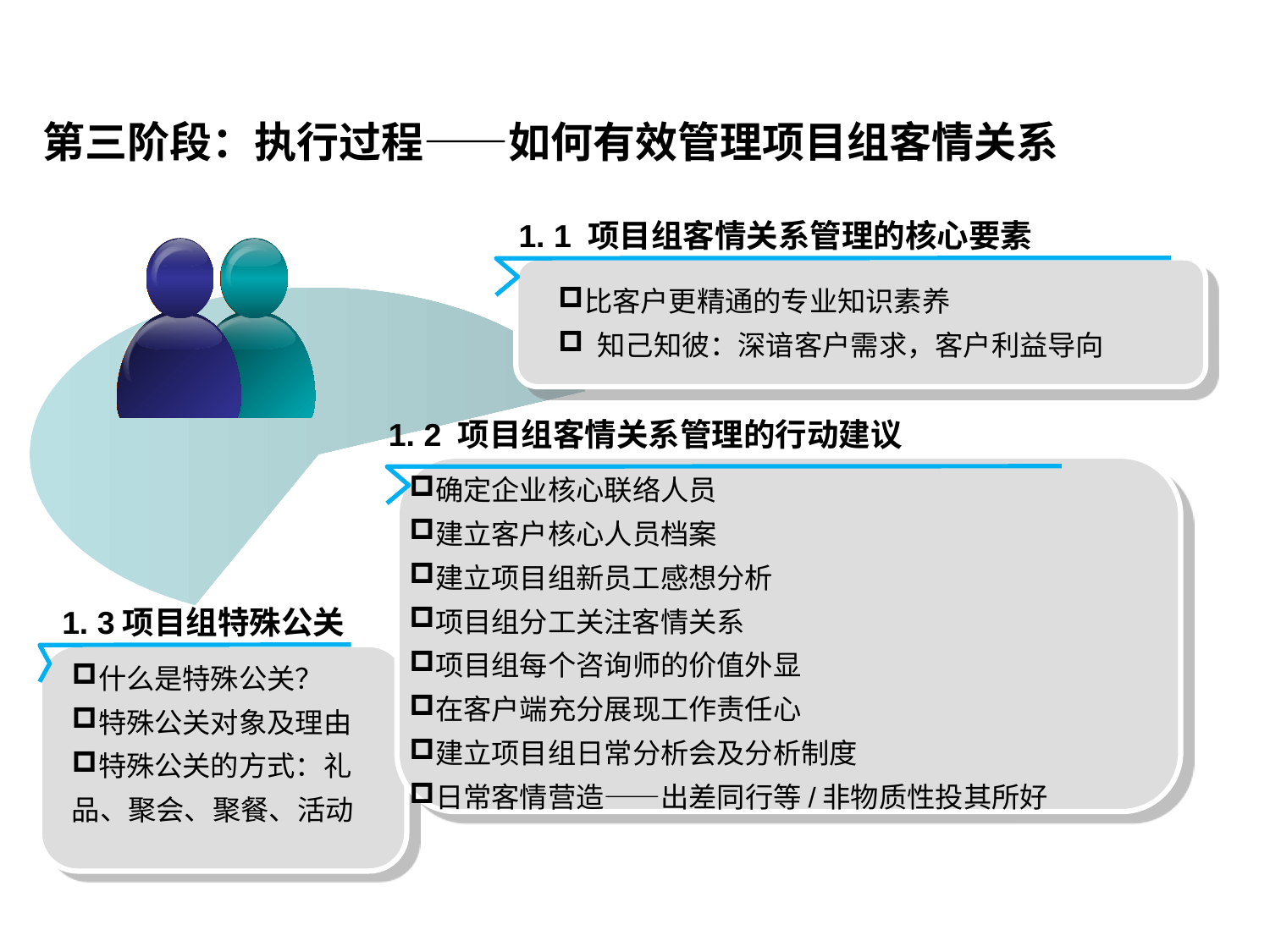

第三阶段：执行过程——如何有效管理项目组客情关系

1. 1 项目组客情关系管理的核心要素

比客户更精通的专业知识素养
 知己知彼：深谙客户需求，客户利益导向
1. 2 项目组客情关系管理的行动建议
确定企业核心联络人员
建立客户核心人员档案
建立项目组新员工感想分析
项目组分工关注客情关系
项目组每个咨询师的价值外显
在客户端充分展现工作责任心
建立项目组日常分析会及分析制度
日常客情营造——出差同行等/非物质性投其所好

1. 3项目组特殊公关

什么是特殊公关？
特殊公关对象及理由
特殊公关的方式：礼品、聚会、聚餐、活动